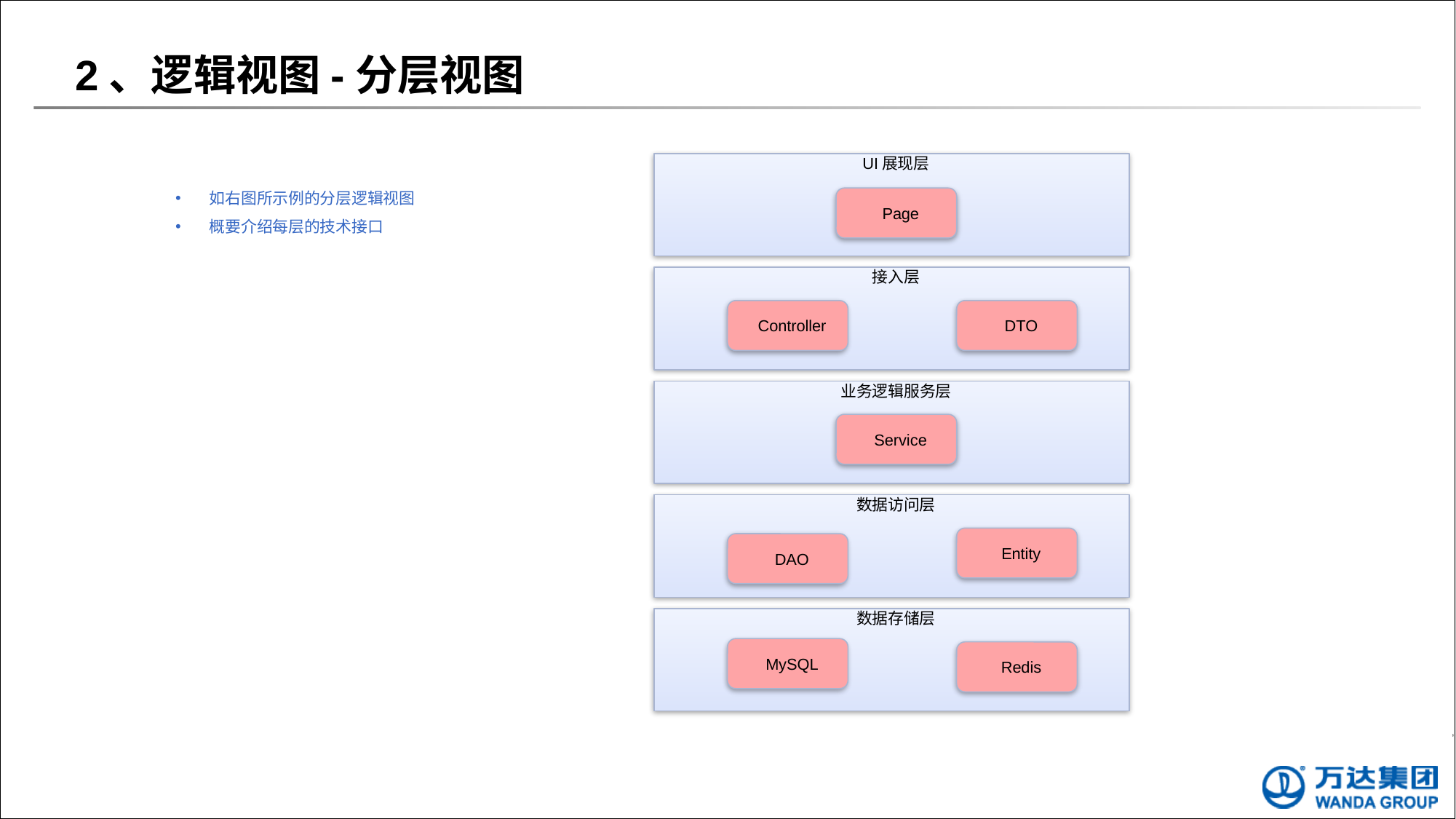

# 2、逻辑视图-分层视图
UI展现层
如右图所示例的分层逻辑视图
概要介绍每层的技术接口
Page
接入层
Controller
DTO
业务逻辑服务层
Service
数据访问层
Entity
DAO
数据存储层
MySQL
Redis